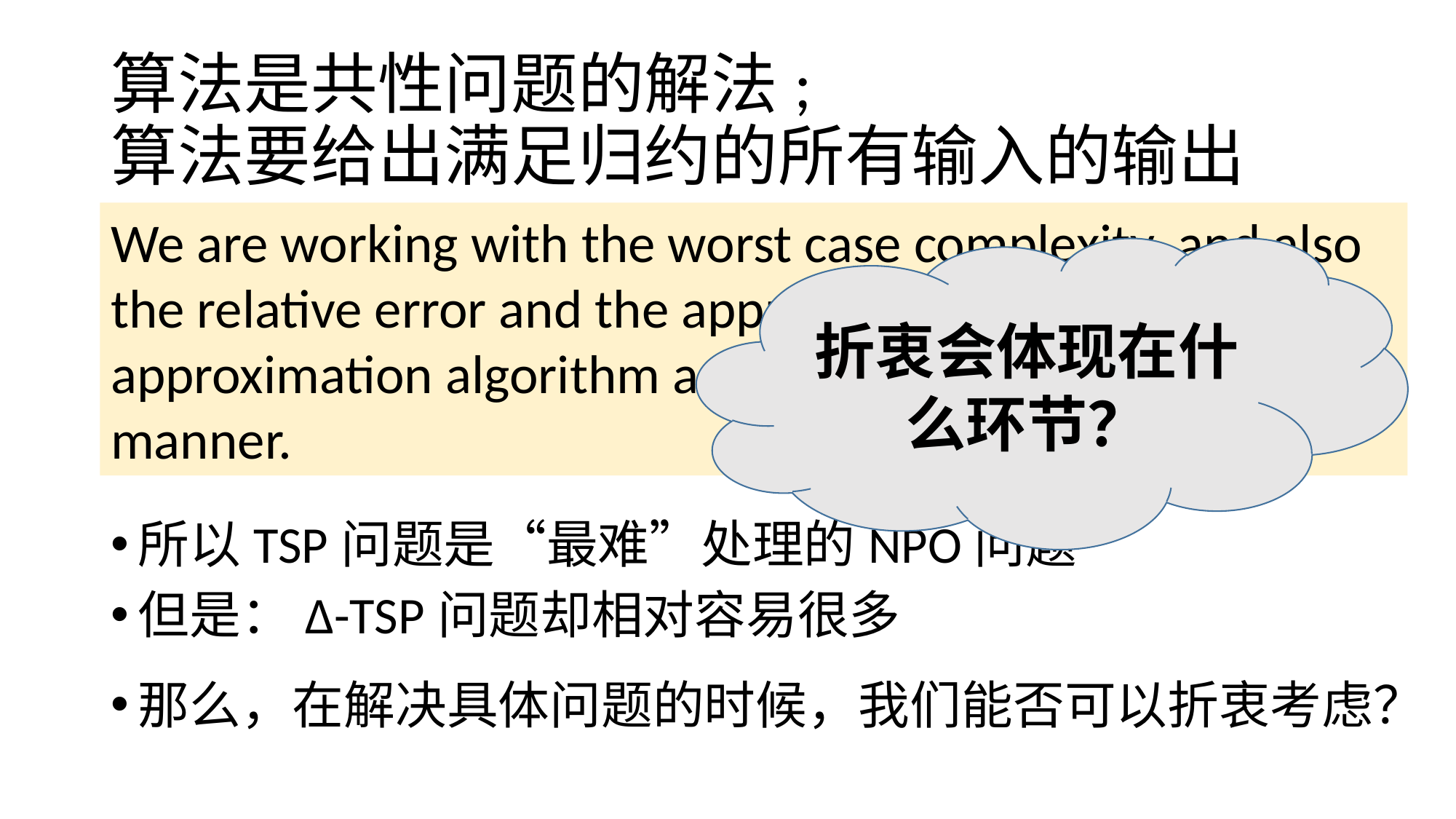

# 算法是共性问题的解法; 算法要给出满足归约的所有输入的输出
We are working with the worst case complexity, and also the relative error and the approximation ratio of an approximation algorithm are defined in the worst case manner.
折衷会体现在什么环节？
所以TSP问题是“最难”处理的NPO问题
但是：Δ-TSP问题却相对容易很多
那么，在解决具体问题的时候，我们能否可以折衷考虑？